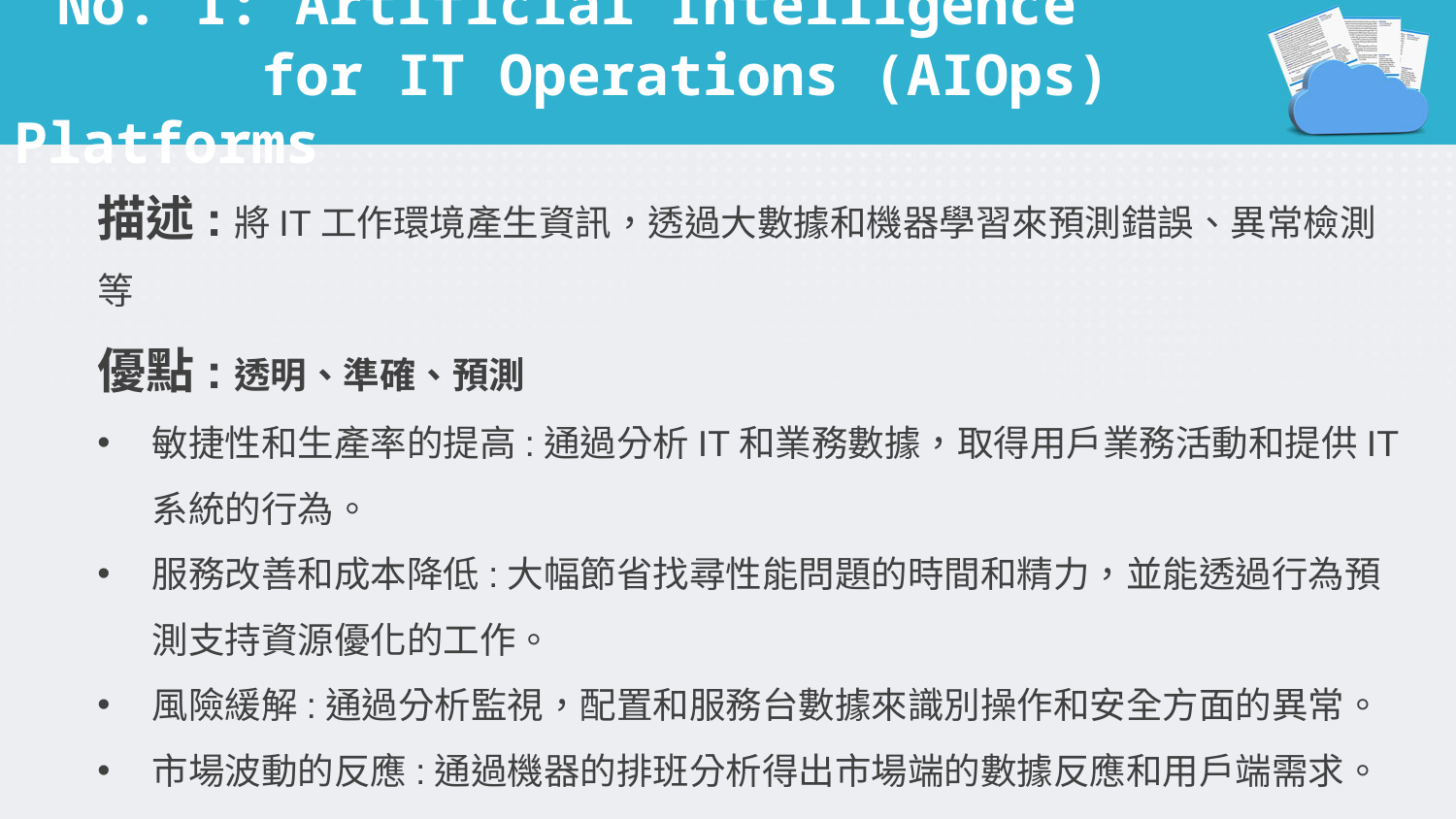

# No. 1: Artificial Intelligence for IT Operations (AIOps) Platforms
描述:將IT工作環境產生資訊，透過大數據和機器學習來預測錯誤、異常檢測等
優點:透明、準確、預測
敏捷性和生產率的提高:通過分析IT和業務數據，取得用戶業務活動和提供IT系統的行為。
服務改善和成本降低:大幅節省找尋性能問題的時間和精力，並能透過行為預測支持資源優化的工作。
風險緩解:通過分析監視，配置和服務台數據來識別操作和安全方面的異常。
市場波動的反應:通過機器的排班分析得出市場端的數據反應和用戶端需求。
敏捷性和生產率的提高。他們通過分析IT和業務數據，從而獲得收益

■

關於用戶交互，業務活動和支持IT系統行為的見解。

服務改善和成本降低。他們通過大大節省時間和精力來做到這一點

■

確定正常運行時間和性能問題的原因。行為預測通知

預測可以支持資源優化工作。

風險緩解。他們通過分析監視，配置和服務台數據來做到這一點。他們

■

從操作和安全角度識別異常。

競爭差異/破壞。他們通過對市場的快速響應來做到這一點

和基於機器的班次分析得出的最終用戶需求。